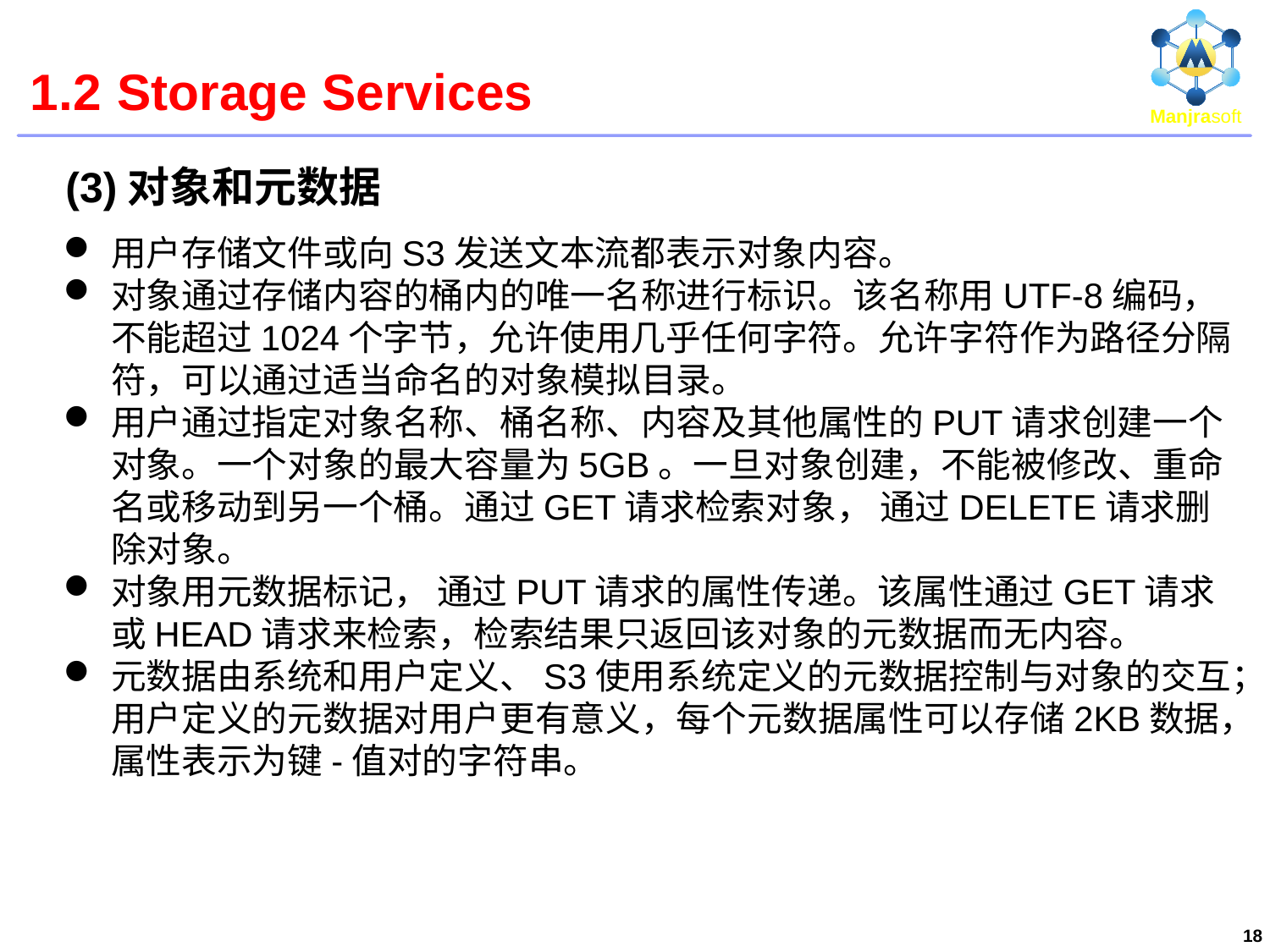

# 1.2 Storage Services
(3)对象和元数据
用户存储文件或向S3发送文本流都表示对象内容。
对象通过存储内容的桶内的唯一名称进行标识。该名称用UTF-8编码， 不能超过1024个字节，允许使用几乎任何字符。允许字符作为路径分隔符，可以通过适当命名的对象模拟目录。
用户通过指定对象名称、桶名称、内容及其他属性的PUT请求创建一个对象。一个对象的最大容量为5GB。一旦对象创建，不能被修改、重命名或移动到另一个桶。通过GET请求检索对象， 通过DELETE请求删除对象。
对象用元数据标记， 通过PUT请求的属性传递。该属性通过GET请求或HEAD请求来检索，检索结果只返回该对象的元数据而无内容。
元数据由系统和用户定义、S3使用系统定义的元数据控制与对象的交互；用户定义的元数据对用户更有意义，每个元数据属性可以存储2KB数据，属性表示为键-值对的字符串。
18